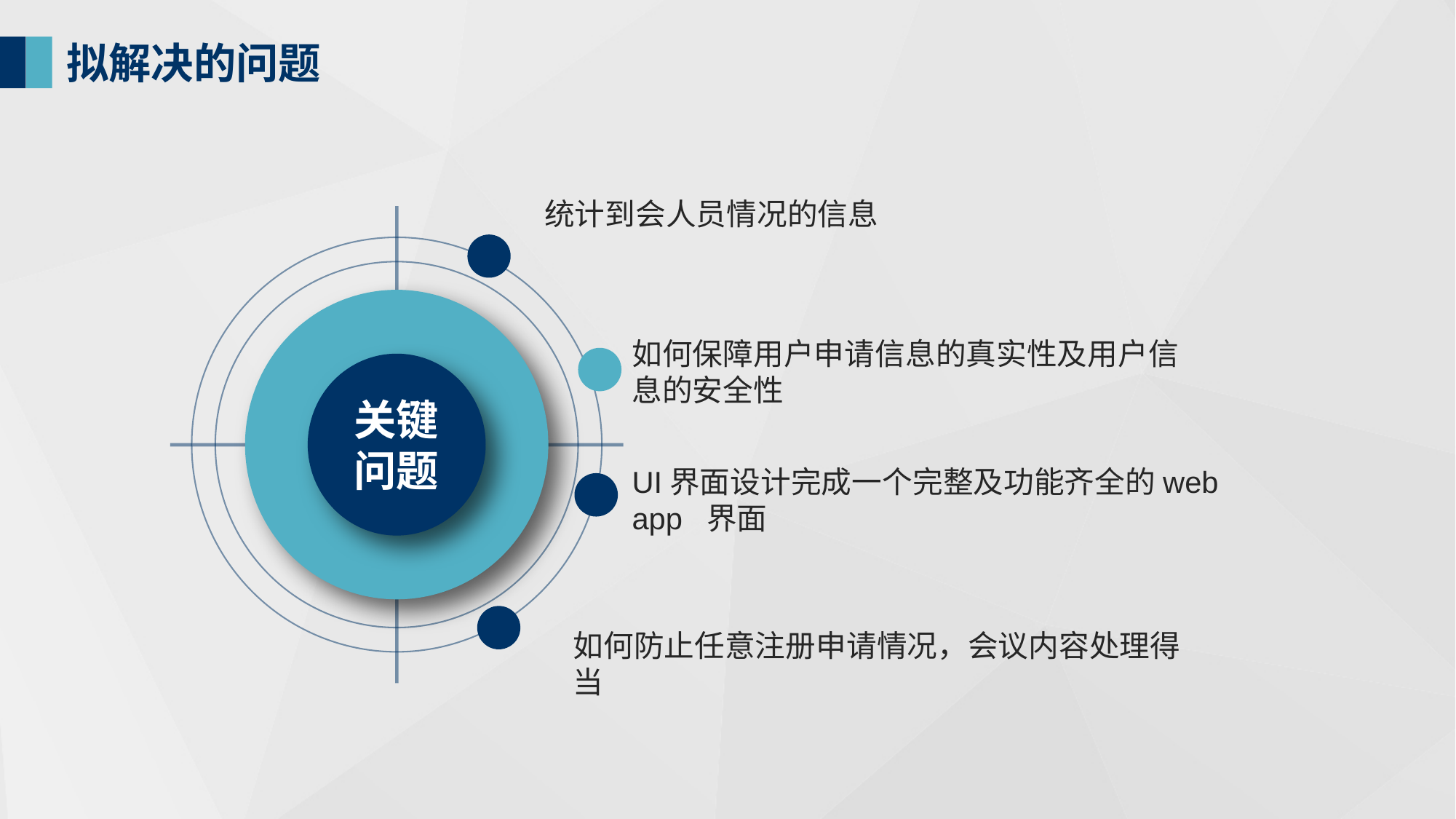

拟解决的问题

统计到会人员情况的信息

如何保障用户申请信息的真实性及用户信息的安全性

关键问题
UI界面设计完成一个完整及功能齐全的web app  界面

如何防止任意注册申请情况，会议内容处理得当